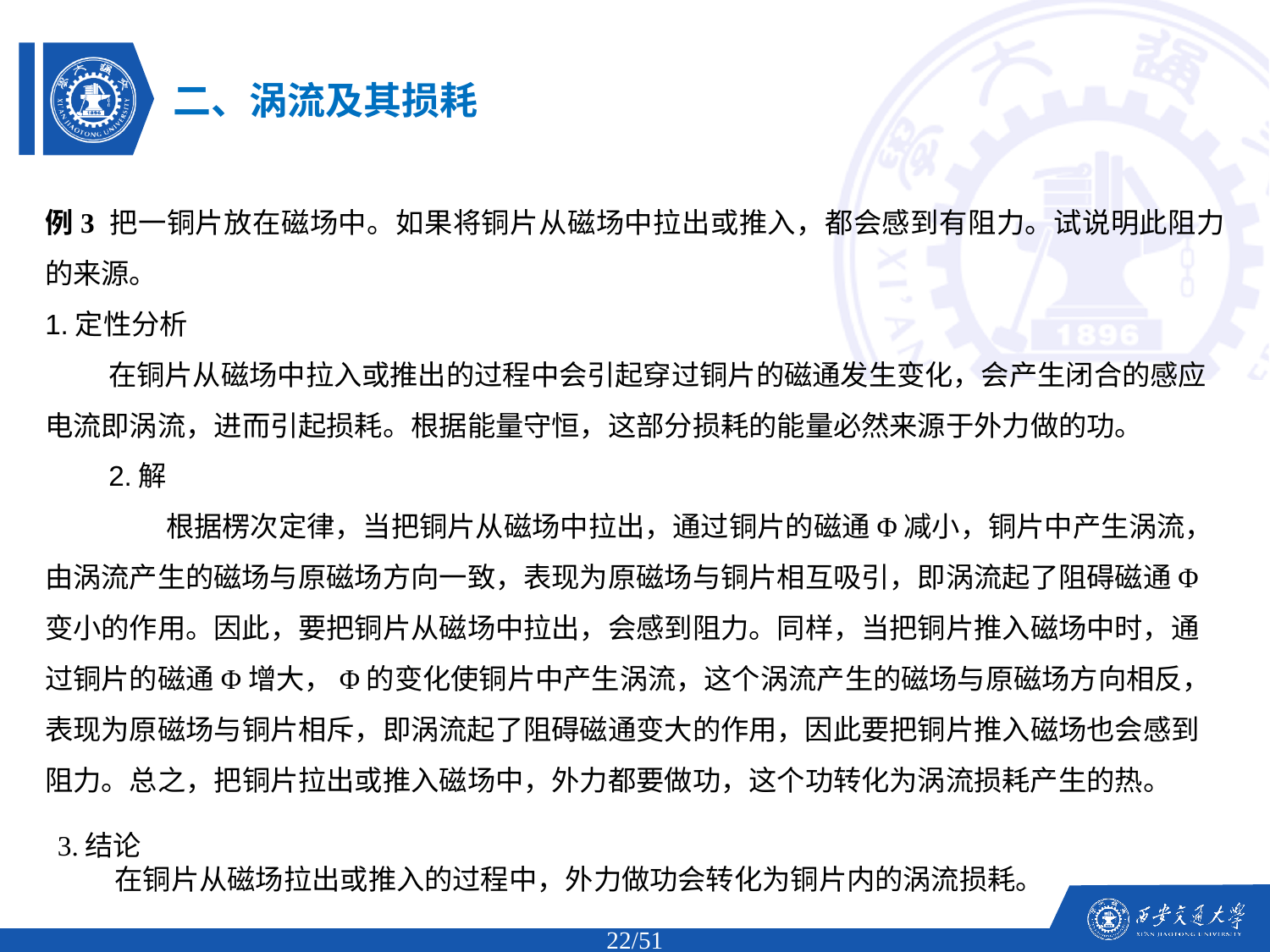

二、涡流及其损耗
例3 把一铜片放在磁场中。如果将铜片从磁场中拉出或推入，都会感到有阻力。试说明此阻力的来源。
1.定性分析
在铜片从磁场中拉入或推出的过程中会引起穿过铜片的磁通发生变化，会产生闭合的感应电流即涡流，进而引起损耗。根据能量守恒，这部分损耗的能量必然来源于外力做的功。
2.解
        根据楞次定律，当把铜片从磁场中拉出，通过铜片的磁通Φ减小，铜片中产生涡流，由涡流产生的磁场与原磁场方向一致，表现为原磁场与铜片相互吸引，即涡流起了阻碍磁通Φ变小的作用。因此，要把铜片从磁场中拉出，会感到阻力。同样，当把铜片推入磁场中时，通过铜片的磁通Φ增大，Φ的变化使铜片中产生涡流，这个涡流产生的磁场与原磁场方向相反，表现为原磁场与铜片相斥，即涡流起了阻碍磁通变大的作用，因此要把铜片推入磁场也会感到阻力。总之，把铜片拉出或推入磁场中，外力都要做功，这个功转化为涡流损耗产生的热。

3.结论
        在铜片从磁场拉出或推入的过程中，外力做功会转化为铜片内的涡流损耗。